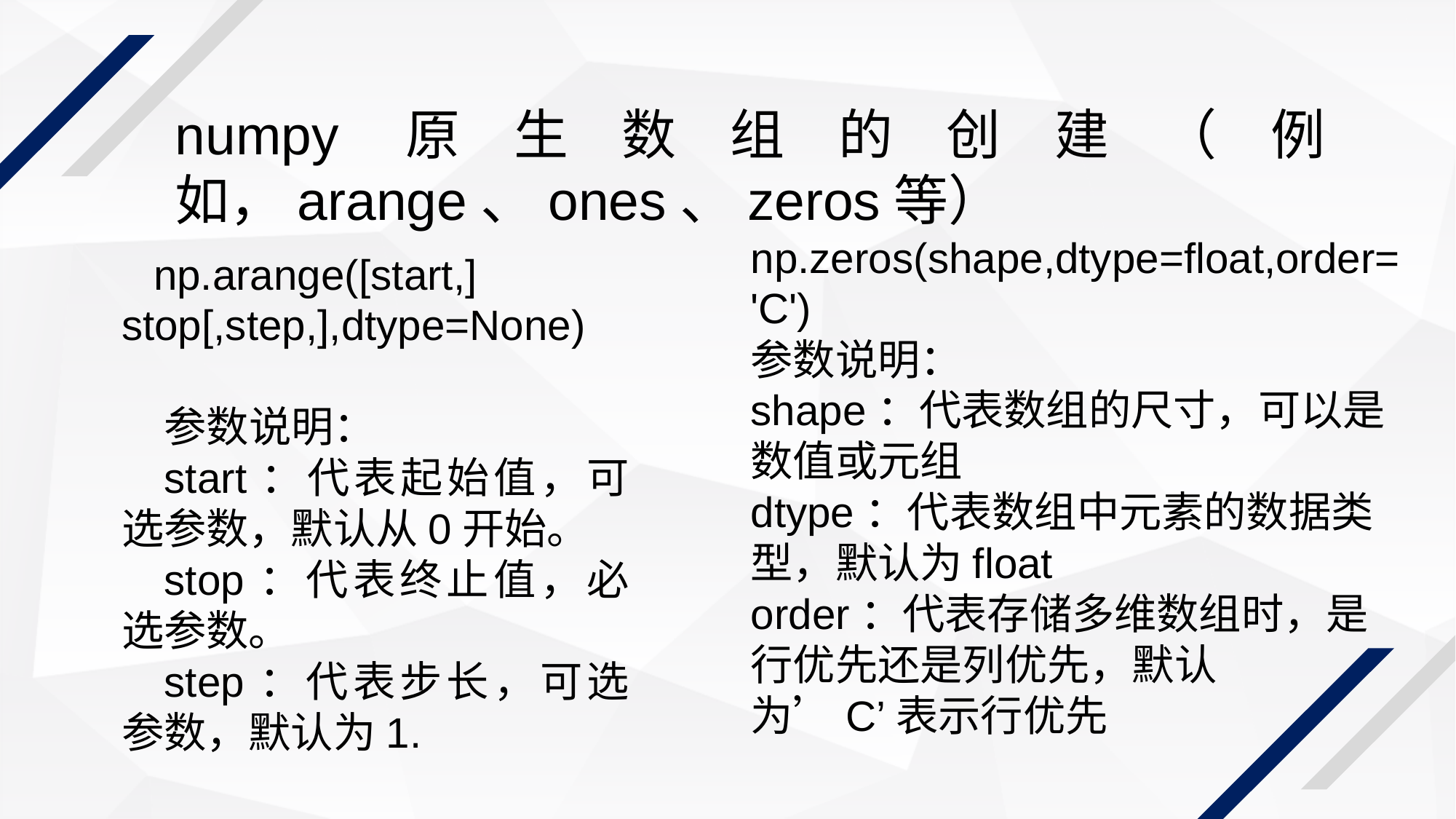

numpy原生数组的创建（例如，arange、ones、zeros等）
np.zeros(shape,dtype=float,order='C')
参数说明：
shape：代表数组的尺寸，可以是数值或元组
dtype：代表数组中元素的数据类型，默认为float
order：代表存储多维数组时，是行优先还是列优先，默认为’C’表示行优先
np.arange([start,] stop[,step,],dtype=None)

参数说明：
start：代表起始值，可选参数，默认从0开始。
stop：代表终止值，必选参数。
step：代表步长，可选参数，默认为1.